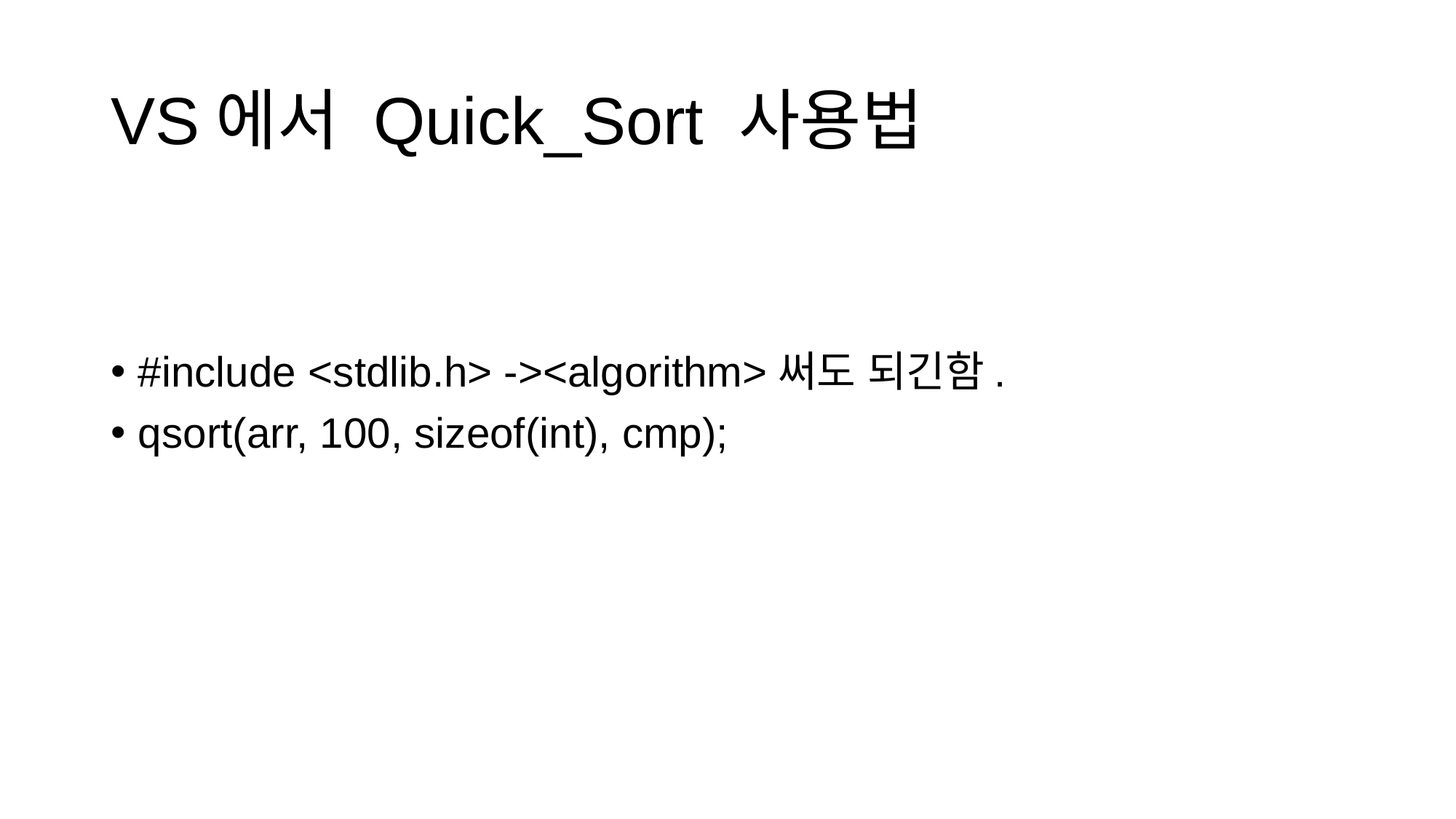

# VS에서 Quick_Sort 사용법

#include <stdlib.h> -><algorithm>써도 되긴함.
qsort(arr, 100, sizeof(int), cmp);